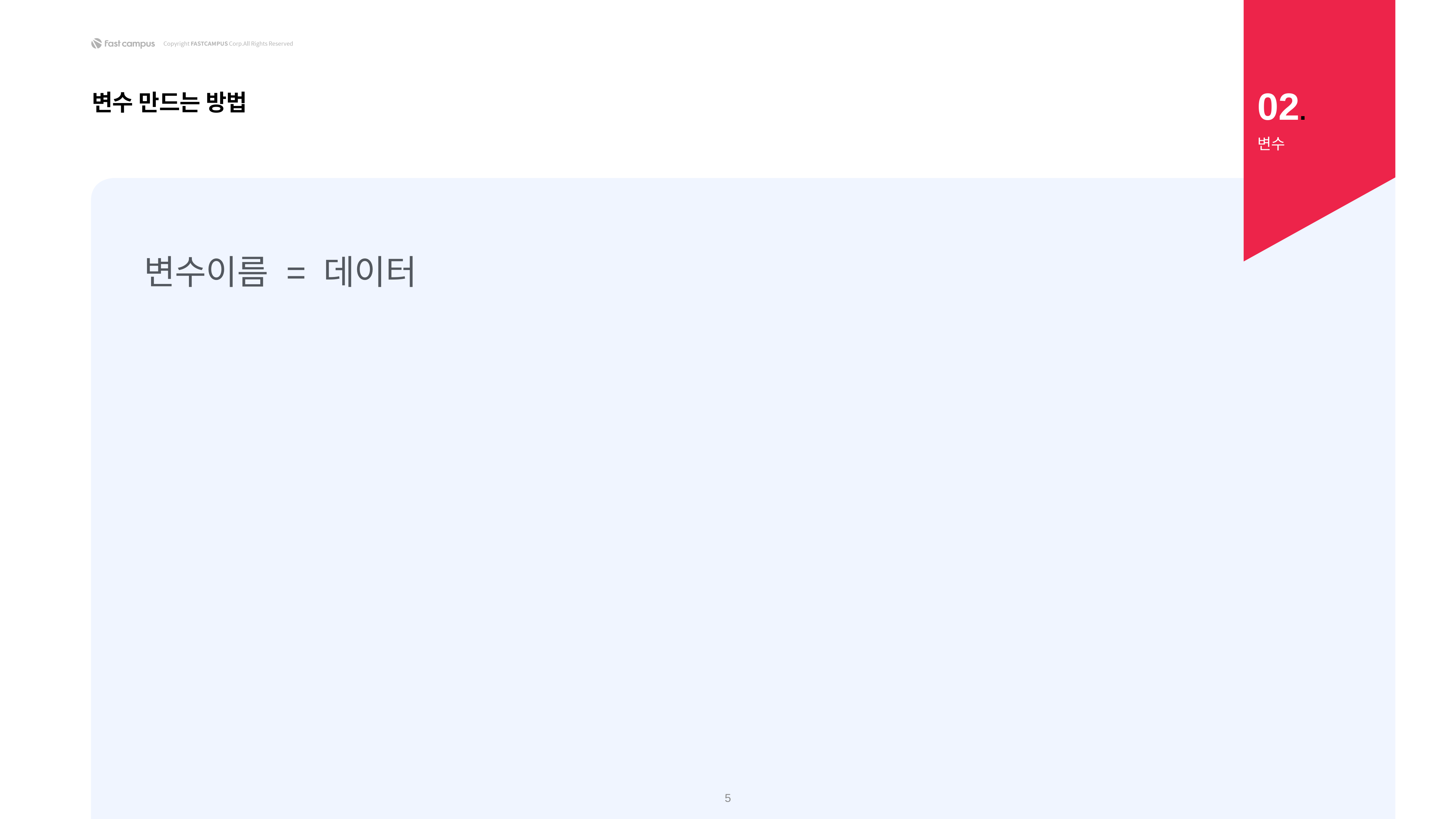

02.
변수 만드는 방법
변수
변수이름 = 데이터
5